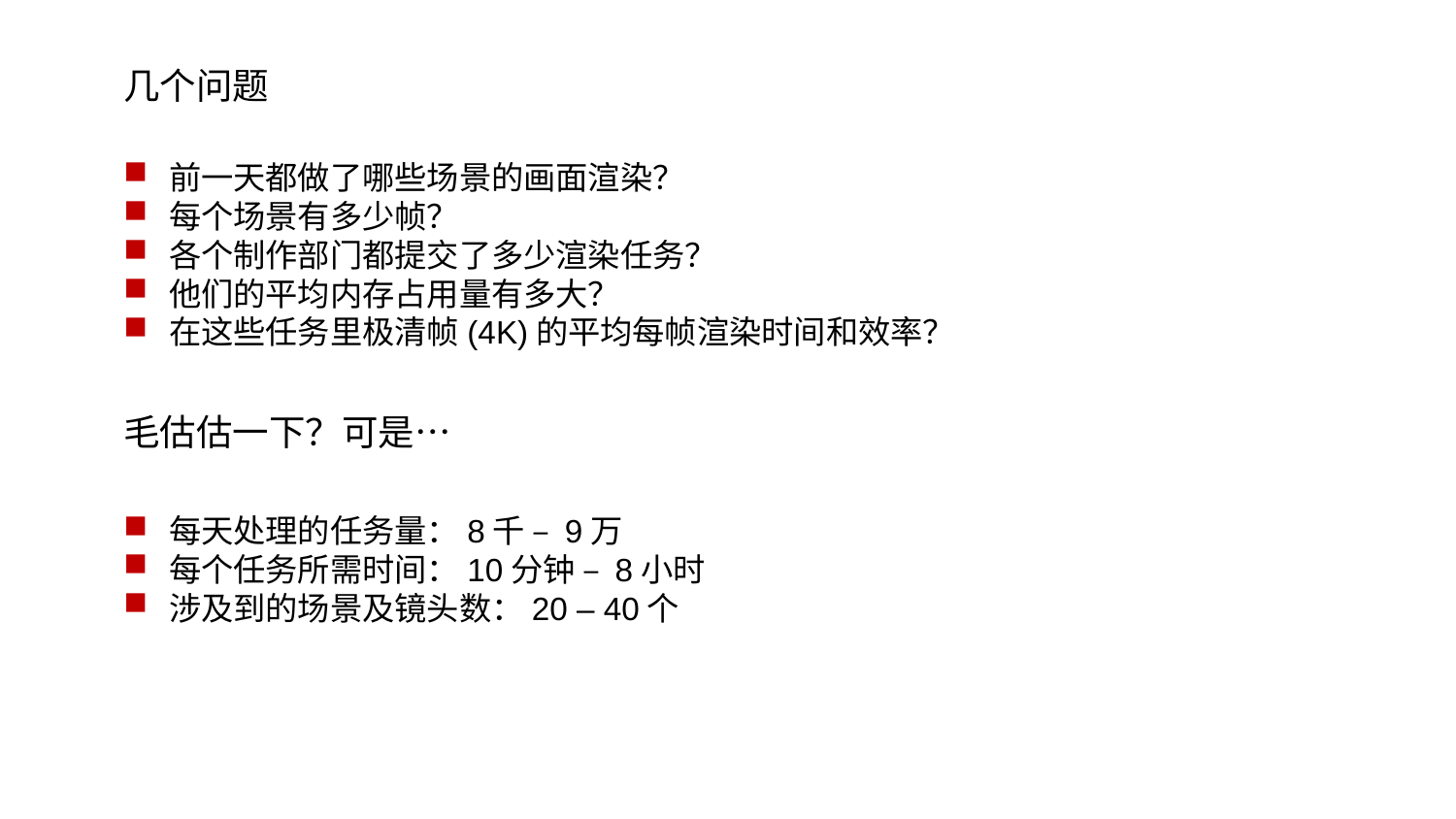

几个问题
前一天都做了哪些场景的画面渲染？
每个场景有多少帧？
各个制作部门都提交了多少渲染任务？
他们的平均内存占用量有多大？
在这些任务里极清帧(4K)的平均每帧渲染时间和效率？
毛估估一下？可是…
每天处理的任务量：8千 – 9万
每个任务所需时间：10分钟 – 8小时
涉及到的场景及镜头数：20 – 40个